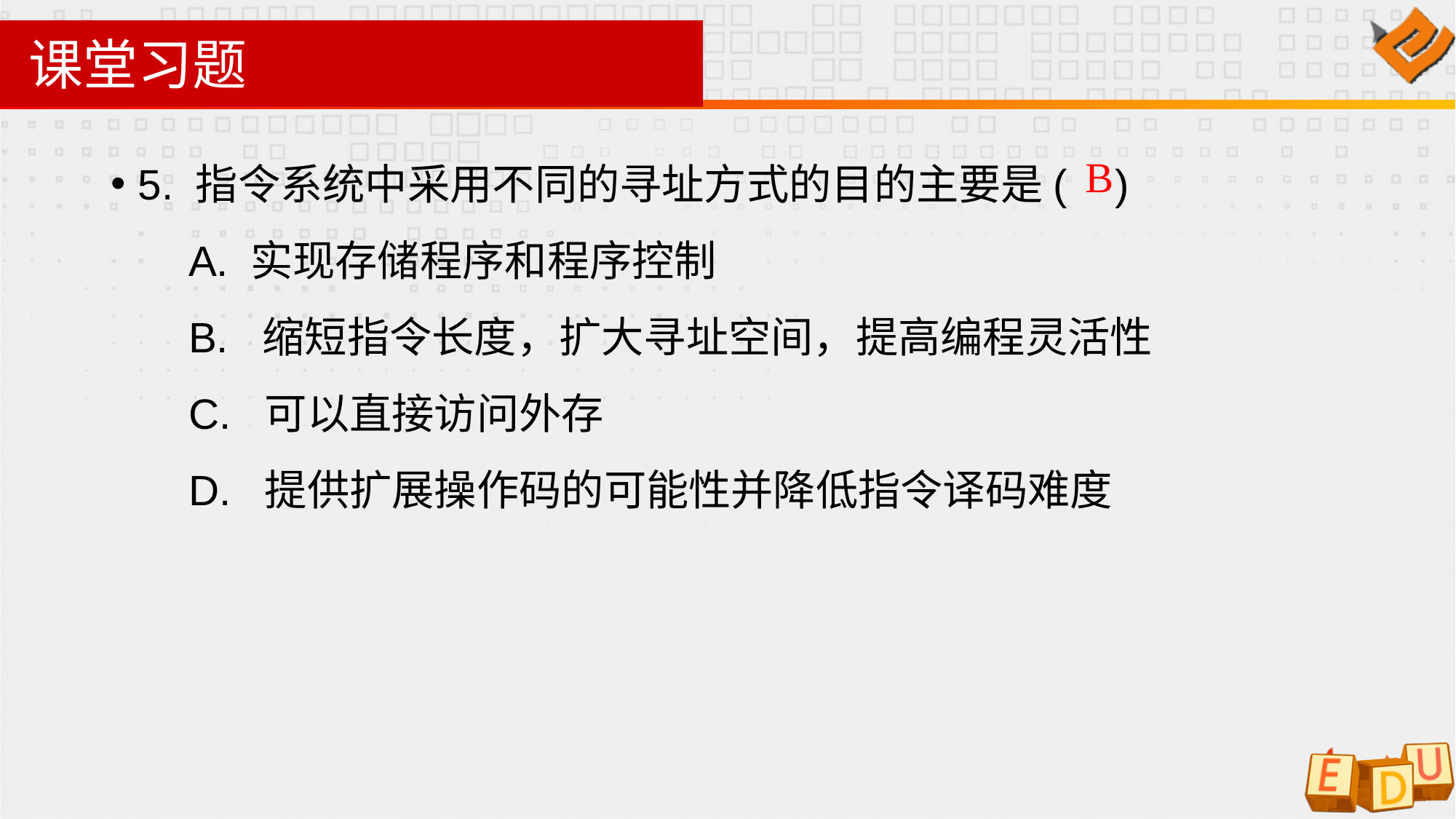

# 课堂习题
5. 指令系统中采用不同的寻址方式的目的主要是(    )
  A. 实现存储程序和程序控制
  B.  缩短指令长度，扩大寻址空间，提高编程灵活性
  C.  可以直接访问外存
  D.  提供扩展操作码的可能性并降低指令译码难度

B